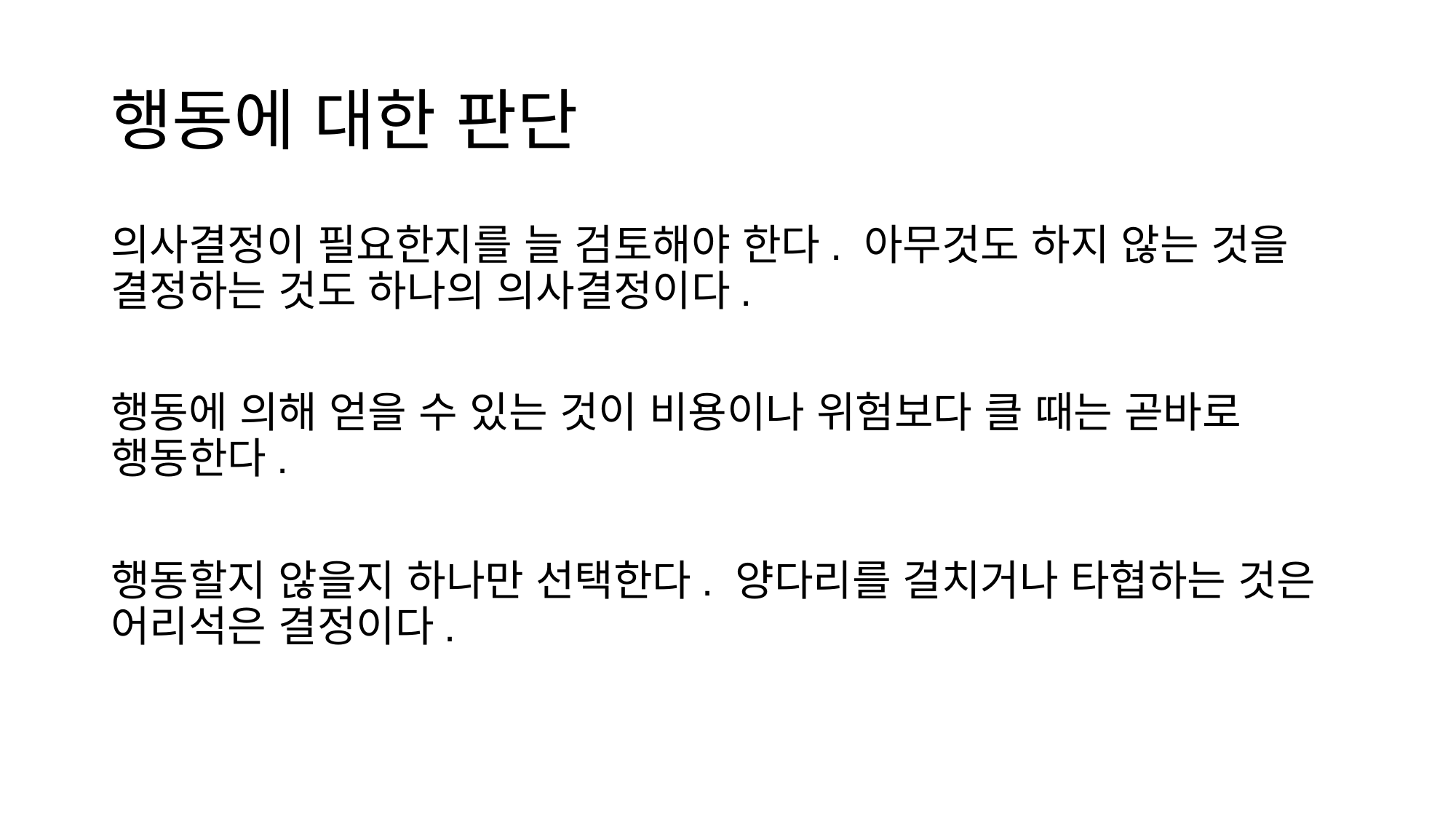

# 행동에 대한 판단
의사결정이 필요한지를 늘 검토해야 한다. 아무것도 하지 않는 것을 결정하는 것도 하나의 의사결정이다.

행동에 의해 얻을 수 있는 것이 비용이나 위험보다 클 때는 곧바로 행동한다.

행동할지 않을지 하나만 선택한다. 양다리를 걸치거나 타협하는 것은 어리석은 결정이다.